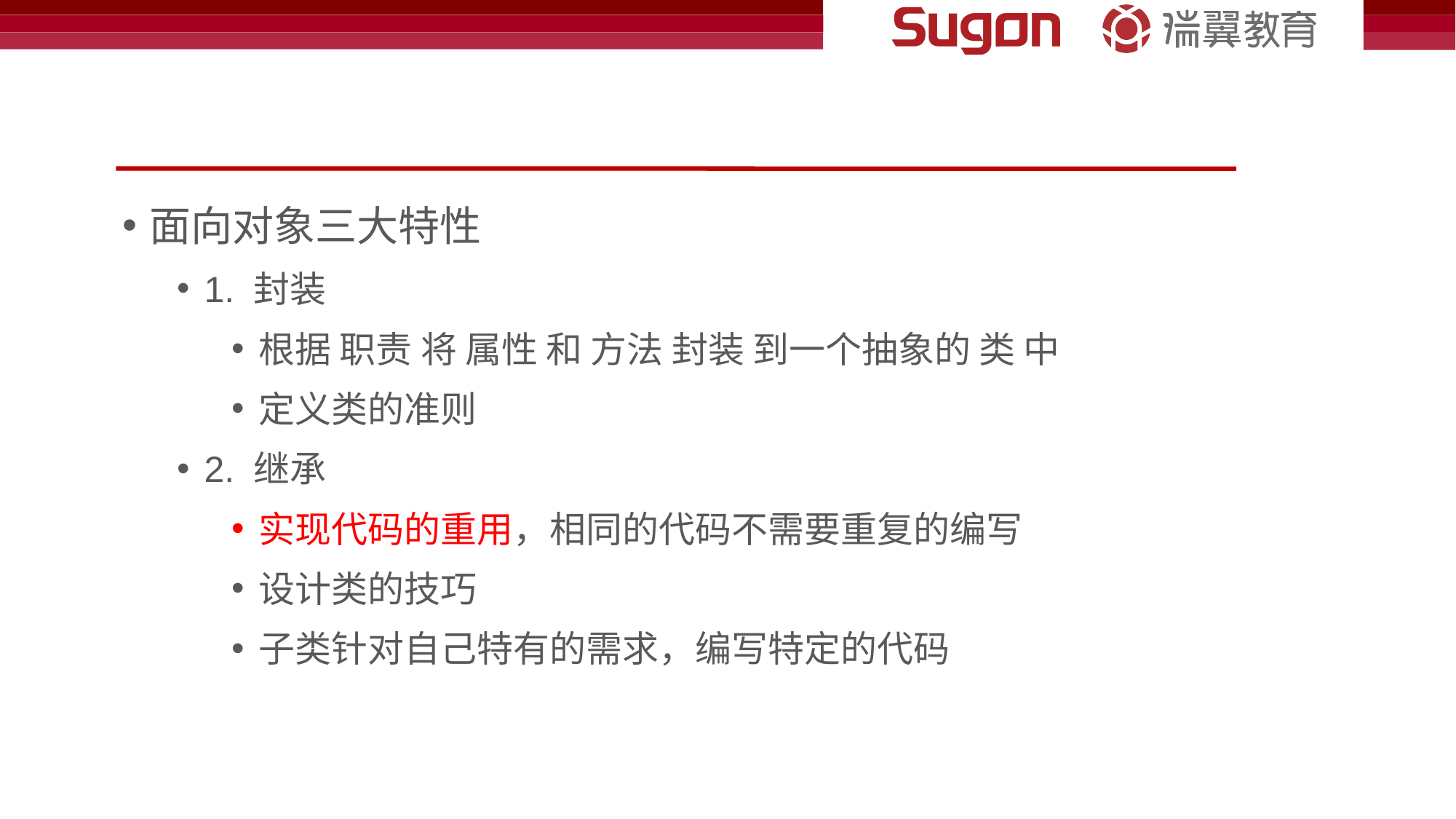

#
面向对象三大特性
1. 封装
根据 职责 将 属性 和 方法 封装 到一个抽象的 类 中
定义类的准则
2. 继承
实现代码的重用，相同的代码不需要重复的编写
设计类的技巧
子类针对自己特有的需求，编写特定的代码